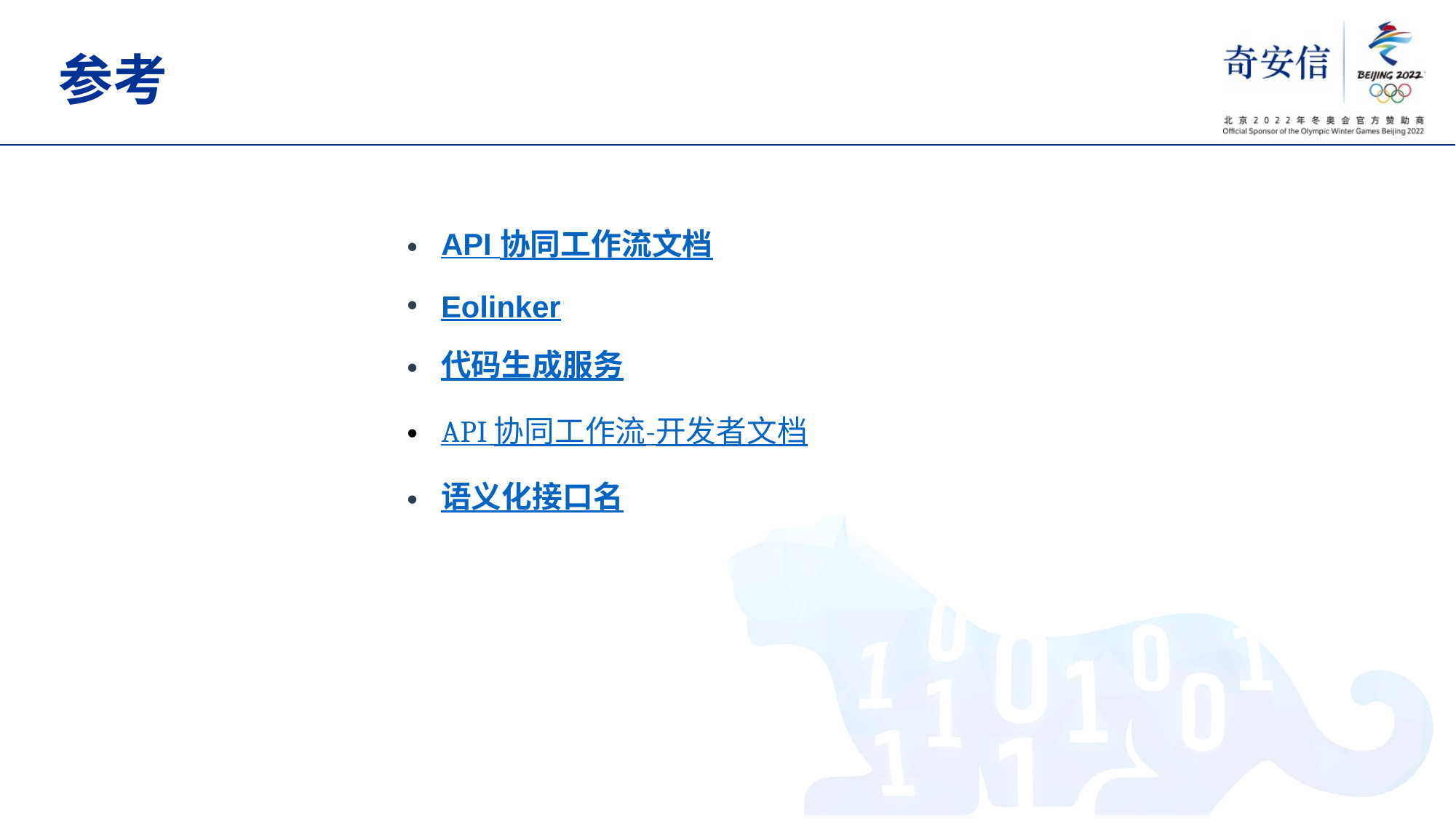

# 参考
API 协同工作流文档
Eolinker
代码生成服务
API 协同工作流-开发者文档
语义化接口名